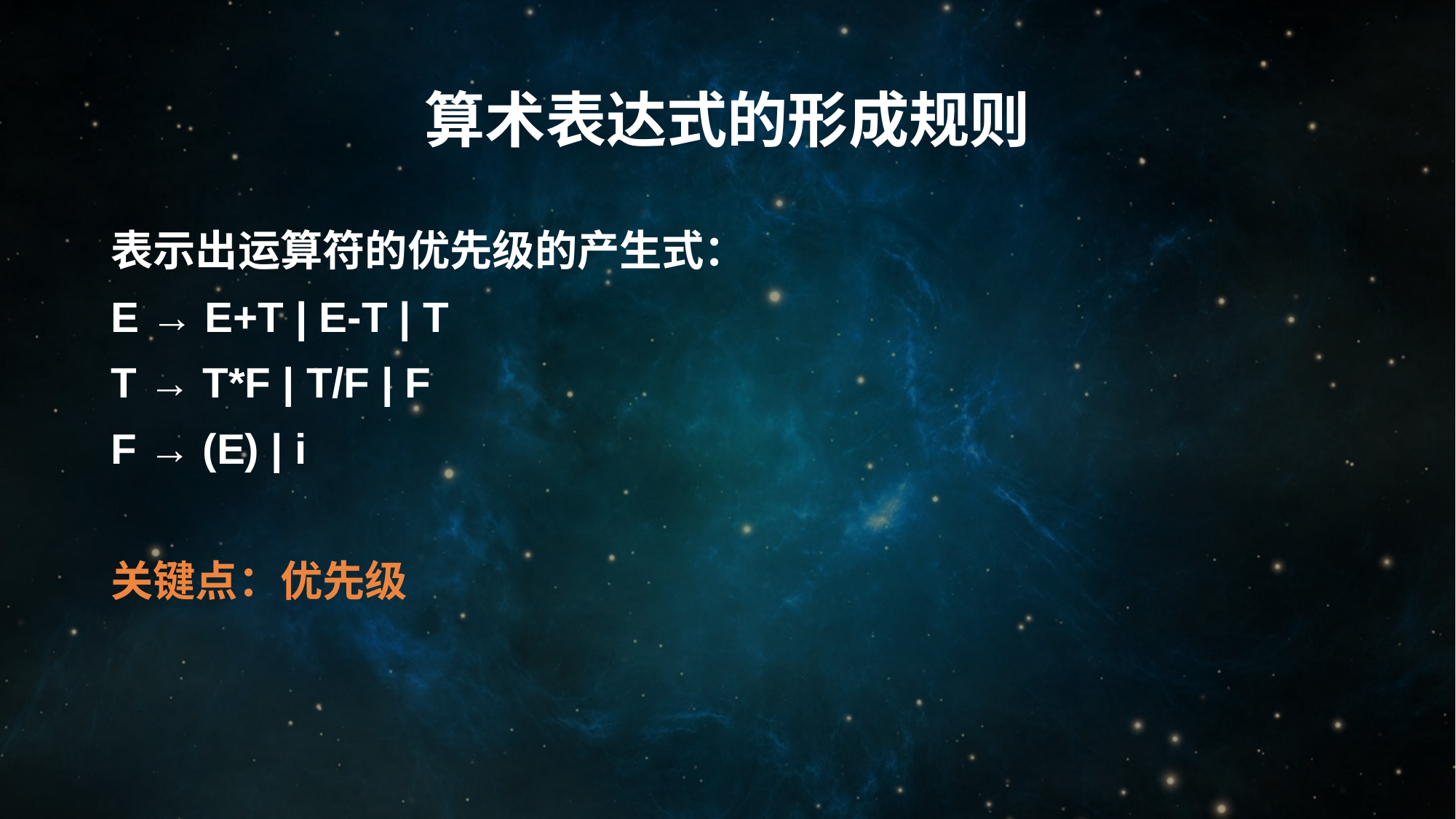

# 算术表达式的形成规则
表示出运算符的优先级的产生式：
E → E+T | E-T | T
T → T*F | T/F | F
F → (E) | i

关键点：优先级